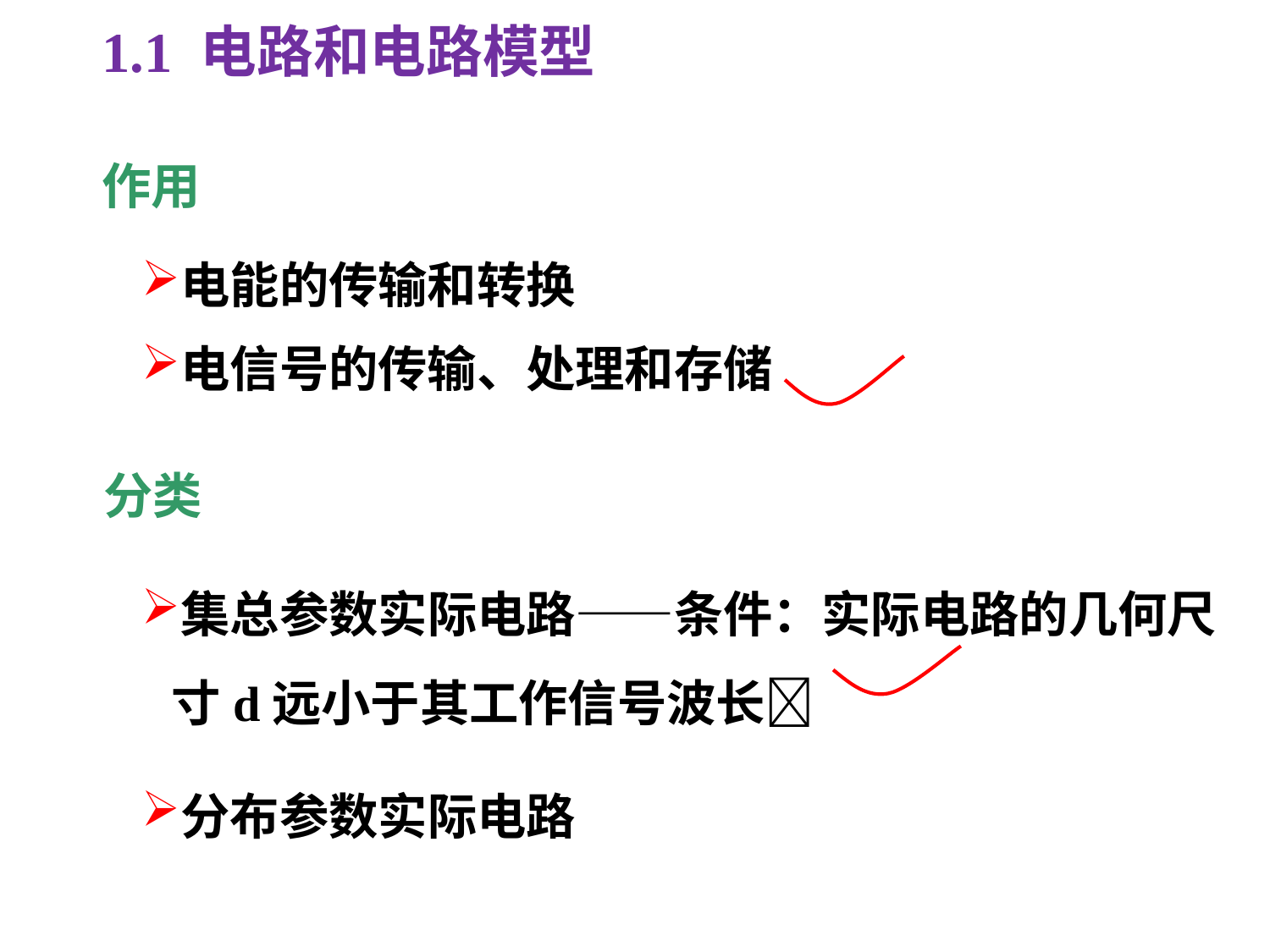

1.1 电路和电路模型
作用
电能的传输和转换
电信号的传输、处理和存储

分类
集总参数实际电路——条件：实际电路的几何尺寸d远小于其工作信号波长λ
分布参数实际电路